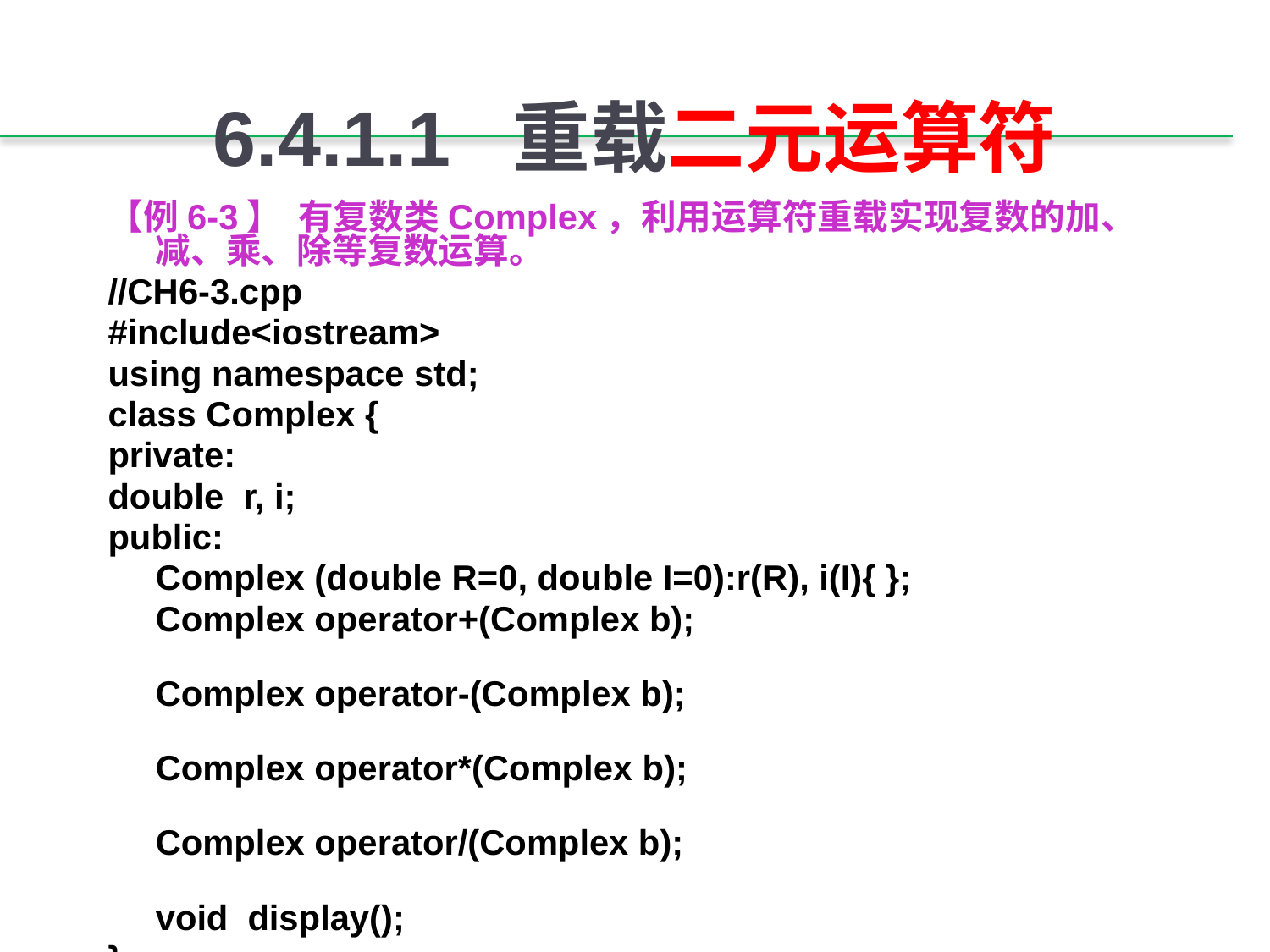

# 6.4.1.1  重载二元运算符
【例6-3】  有复数类Complex，利用运算符重载实现复数的加、减、乘、除等复数运算。
//CH6-3.cpp
#include<iostream>
using namespace std;
class Complex {
private:
double  r, i;
public:
	Complex (double R=0, double I=0):r(R), i(I){ };
	Complex operator+(Complex b);
	Complex operator-(Complex b);
	Complex operator*(Complex b);
	Complex operator/(Complex b);
	void  display();
};